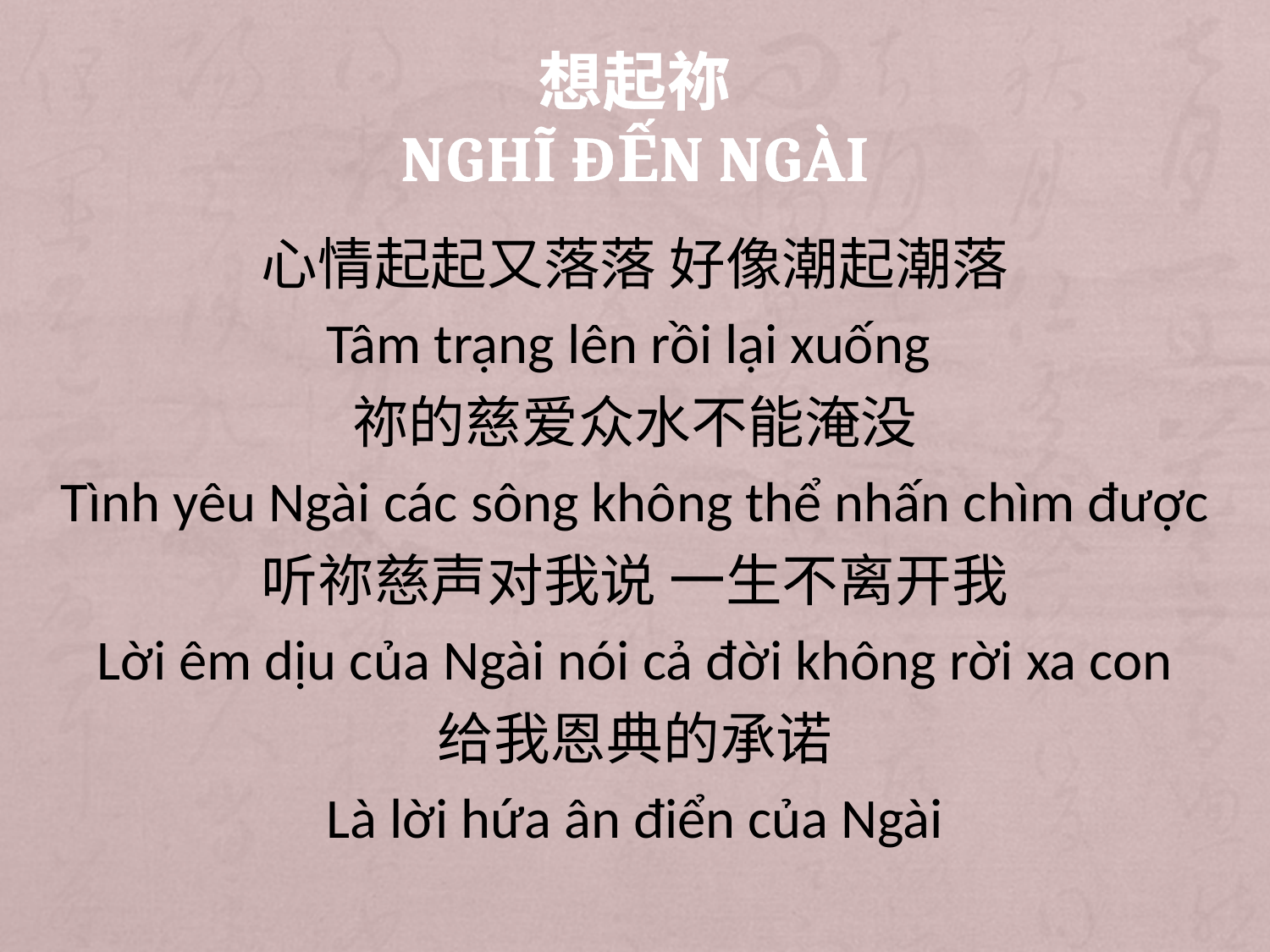

# 想起祢 Nghĩ đến Ngài
心情起起又落落 好像潮起潮落
Tâm trạng lên rồi lại xuống
祢的慈爱众水不能淹没
Tình yêu Ngài các sông không thể nhấn chìm được
听祢慈声对我说 一生不离开我
Lời êm dịu của Ngài nói cả đời không rời xa con
给我恩典的承诺
Là lời hứa ân điển của Ngài